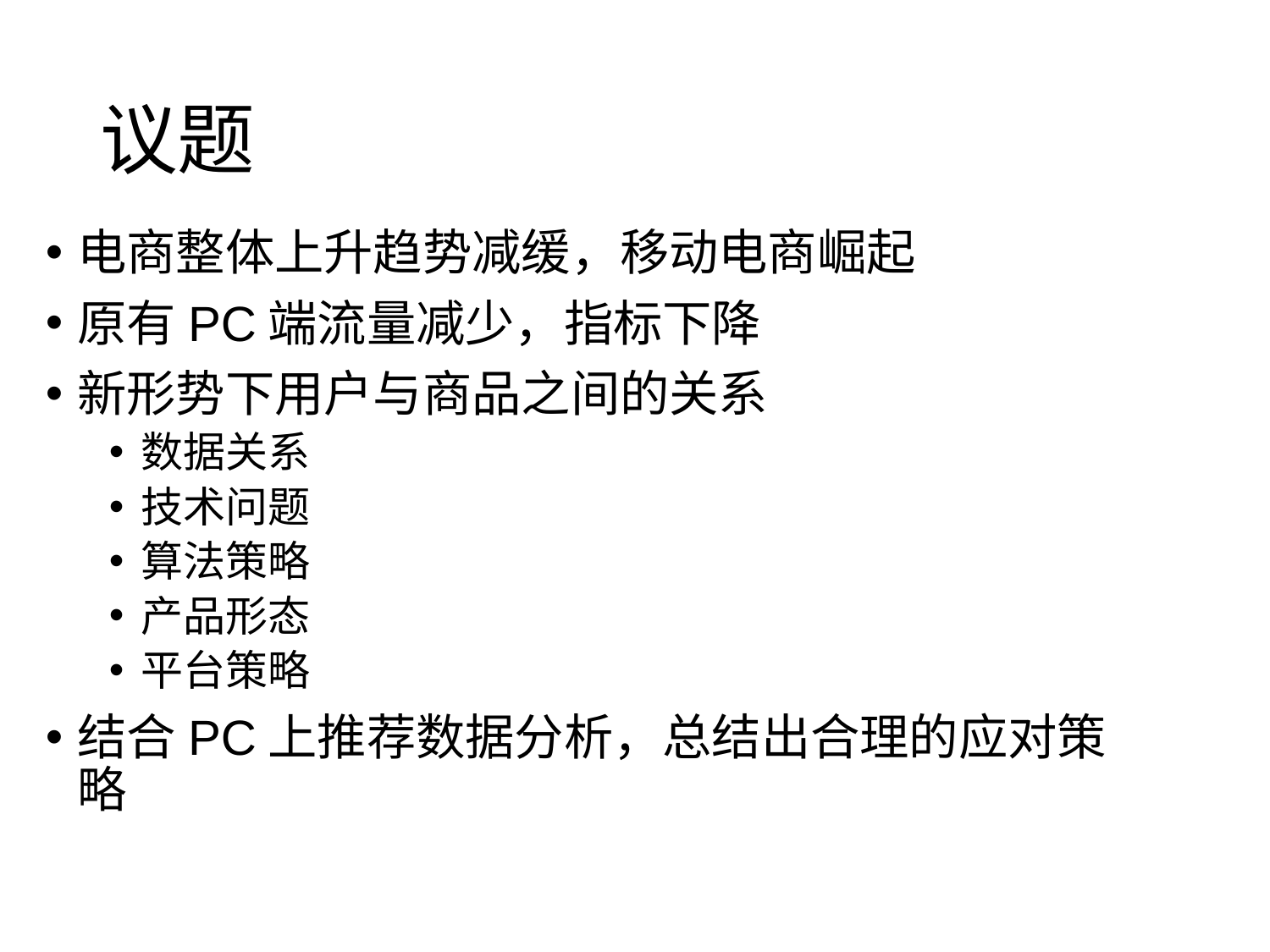

# 议题
电商整体上升趋势减缓，移动电商崛起
原有PC端流量减少，指标下降
新形势下用户与商品之间的关系
数据关系
技术问题
算法策略
产品形态
平台策略
结合PC上推荐数据分析，总结出合理的应对策略